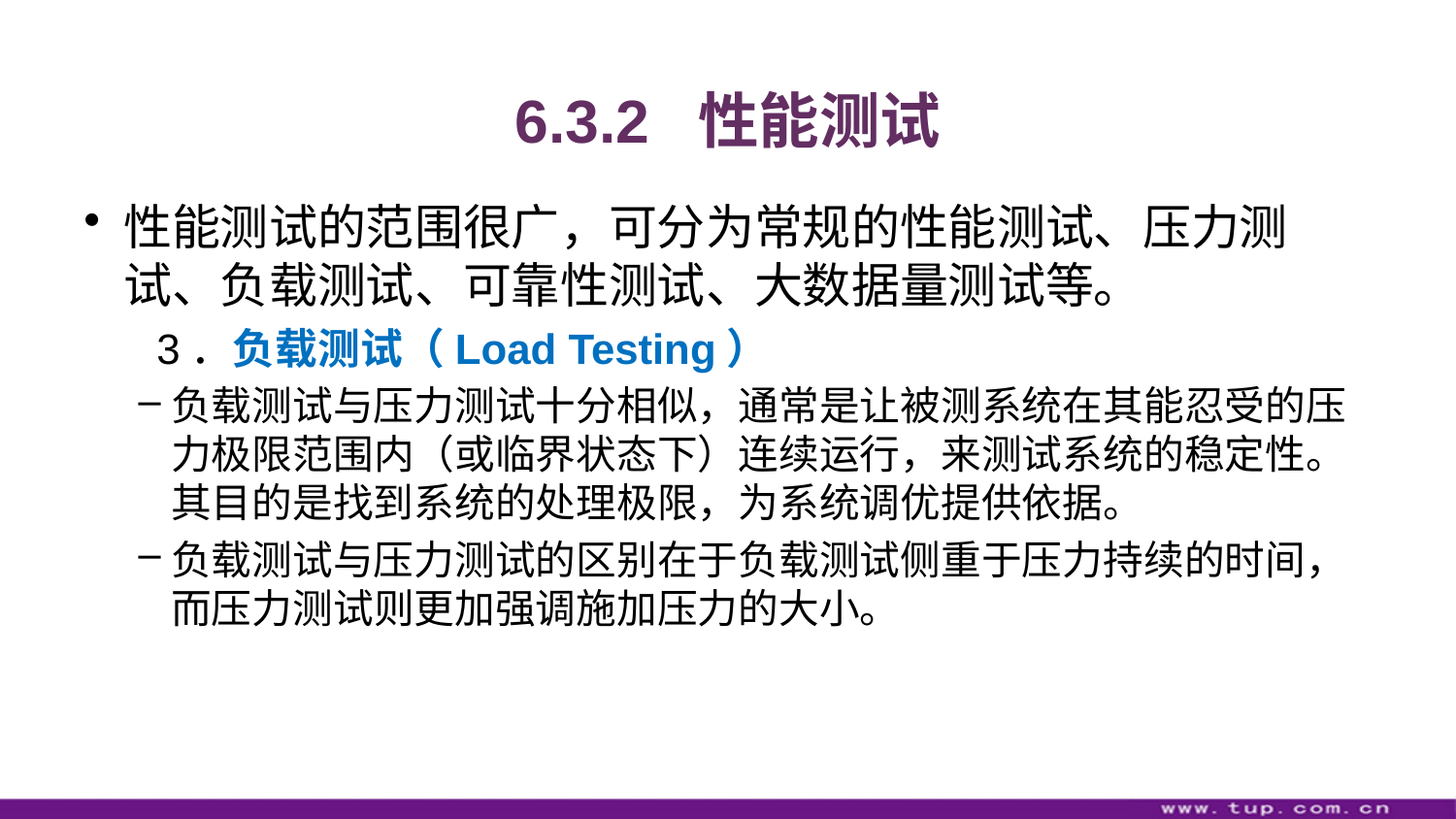

# 6.3.2  性能测试
性能测试的范围很广，可分为常规的性能测试、压力测试、负载测试、可靠性测试、大数据量测试等。
3．负载测试（Load Testing）
负载测试与压力测试十分相似，通常是让被测系统在其能忍受的压力极限范围内（或临界状态下）连续运行，来测试系统的稳定性。其目的是找到系统的处理极限，为系统调优提供依据。
负载测试与压力测试的区别在于负载测试侧重于压力持续的时间，而压力测试则更加强调施加压力的大小。